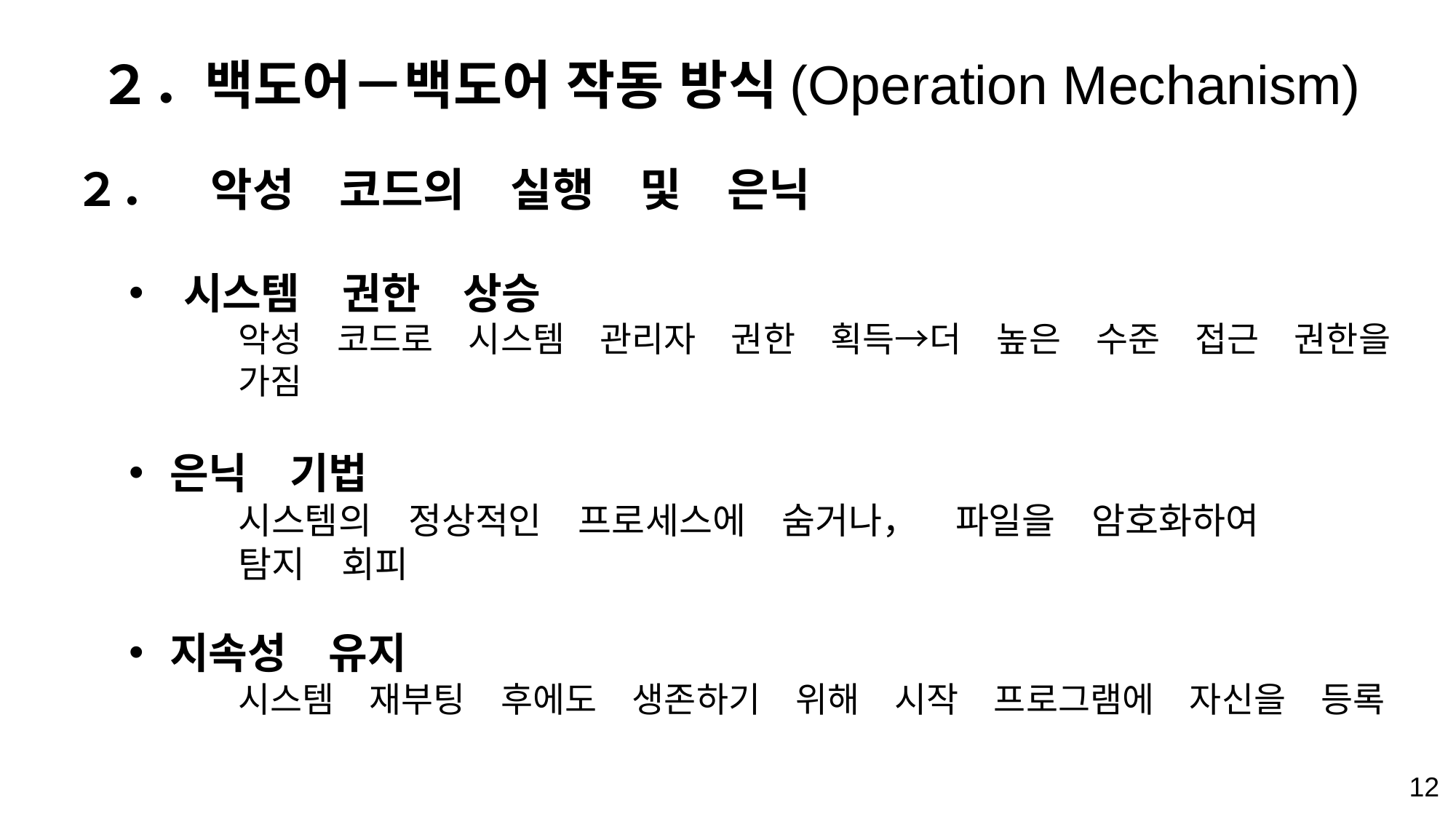

２．백도어－백도어　작동　방식(Operation Mechanism)
２．　악성　코드의　실행　및　은닉

시스템　권한　상승
	악성　코드로　시스템　관리자　권한　획득→더　높은　수준　접근　권한을
	가짐

은닉　기법
	시스템의　정상적인　프로세스에　숨거나，　파일을　암호화하여
	탐지　회피

지속성　유지
	시스템　재부팅　후에도　생존하기　위해　시작　프로그램에　자신을　등록
12